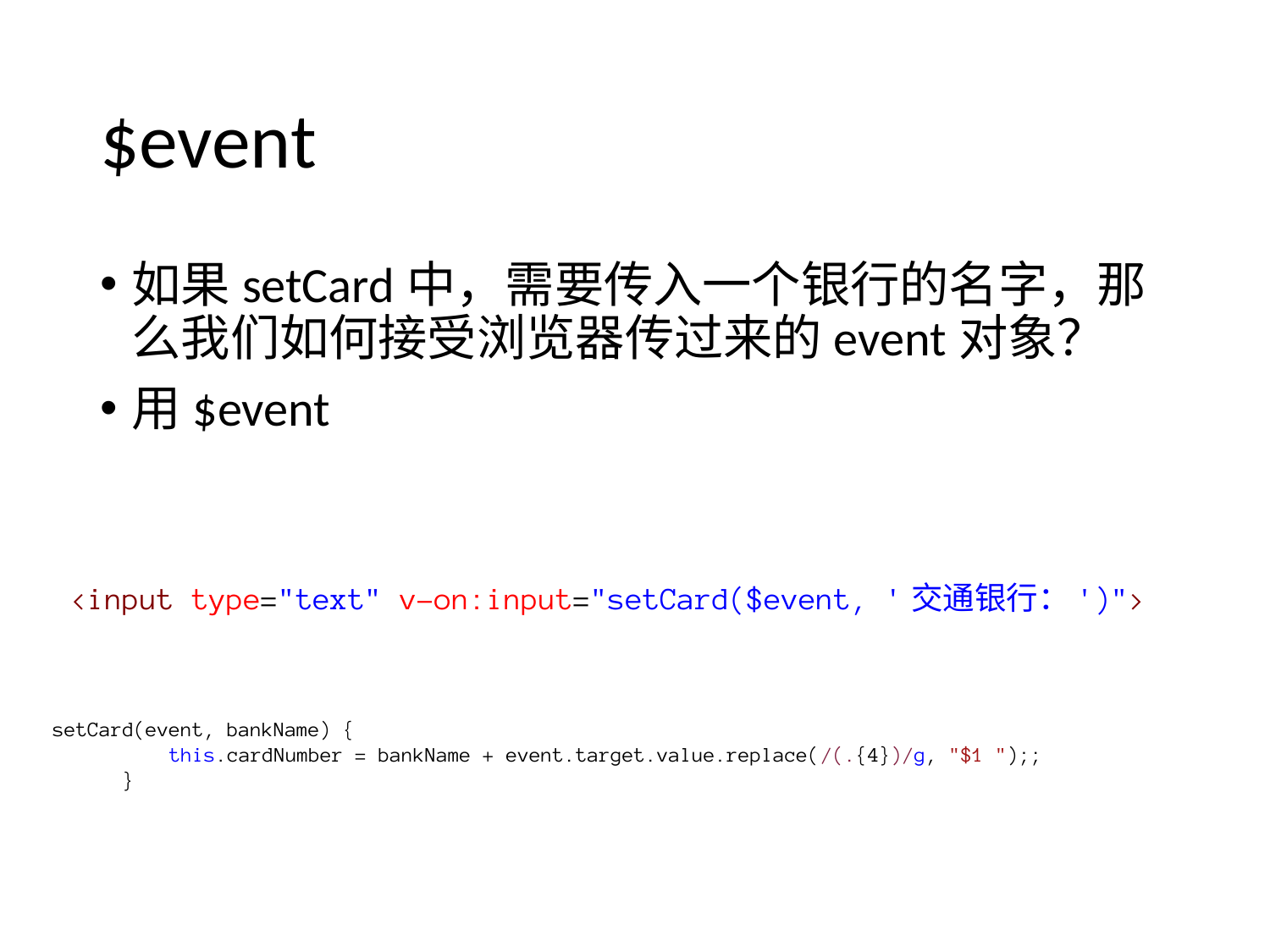

# $event
如果setCard中，需要传入一个银行的名字，那么我们如何接受浏览器传过来的event对象？
用$event
 <input type="text" v-on:input="setCard($event, '交通银行：')">
setCard(event, bankName) {
          this.cardNumber = bankName + event.target.value.replace(/(.{4})/g, "$1 ");;
      }